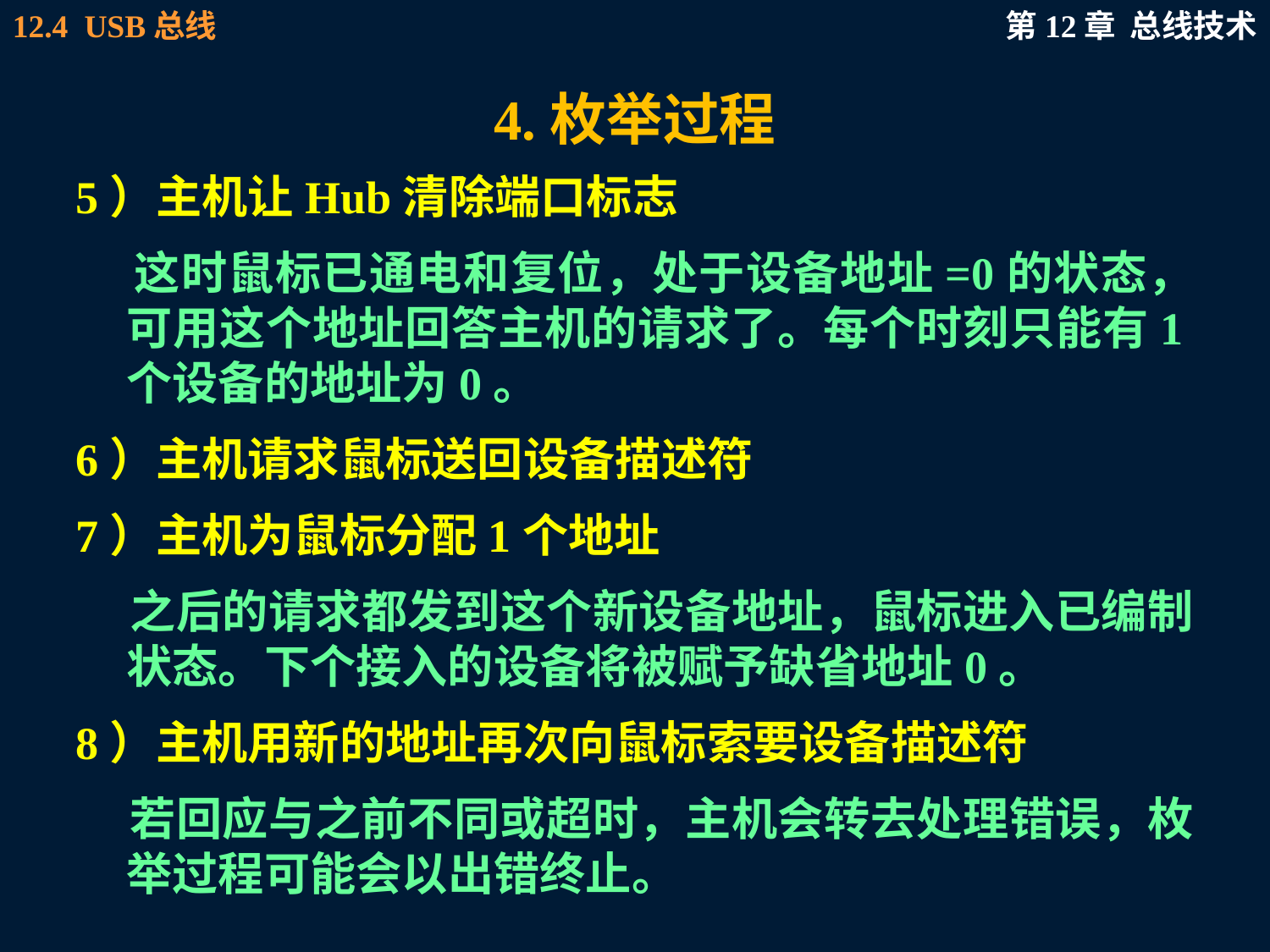

# 4.枚举过程
5）主机让Hub清除端口标志
    这时鼠标已通电和复位，处于设备地址=0的状态，可用这个地址回答主机的请求了。每个时刻只能有1个设备的地址为0。
6）主机请求鼠标送回设备描述符
7）主机为鼠标分配1个地址
    之后的请求都发到这个新设备地址，鼠标进入已编制状态。下个接入的设备将被赋予缺省地址0。
8）主机用新的地址再次向鼠标索要设备描述符
    若回应与之前不同或超时，主机会转去处理错误，枚举过程可能会以出错终止。